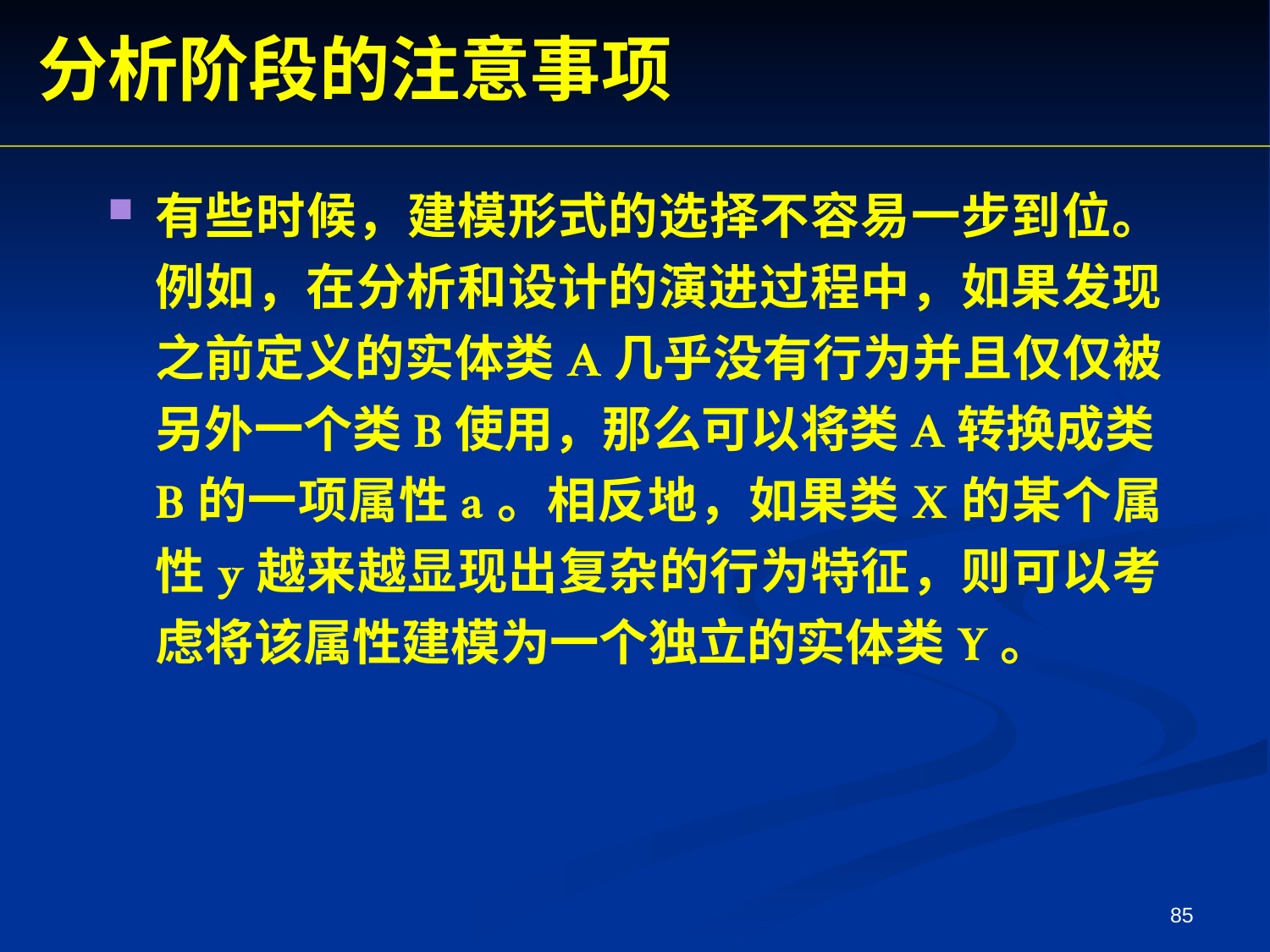

分析阶段的注意事项

有些时候，建模形式的选择不容易一步到位。例如，在分析和设计的演进过程中，如果发现之前定义的实体类A几乎没有行为并且仅仅被另外一个类B使用，那么可以将类A转换成类B的一项属性a。相反地，如果类X的某个属性y越来越显现出复杂的行为特征，则可以考虑将该属性建模为一个独立的实体类Y。
85